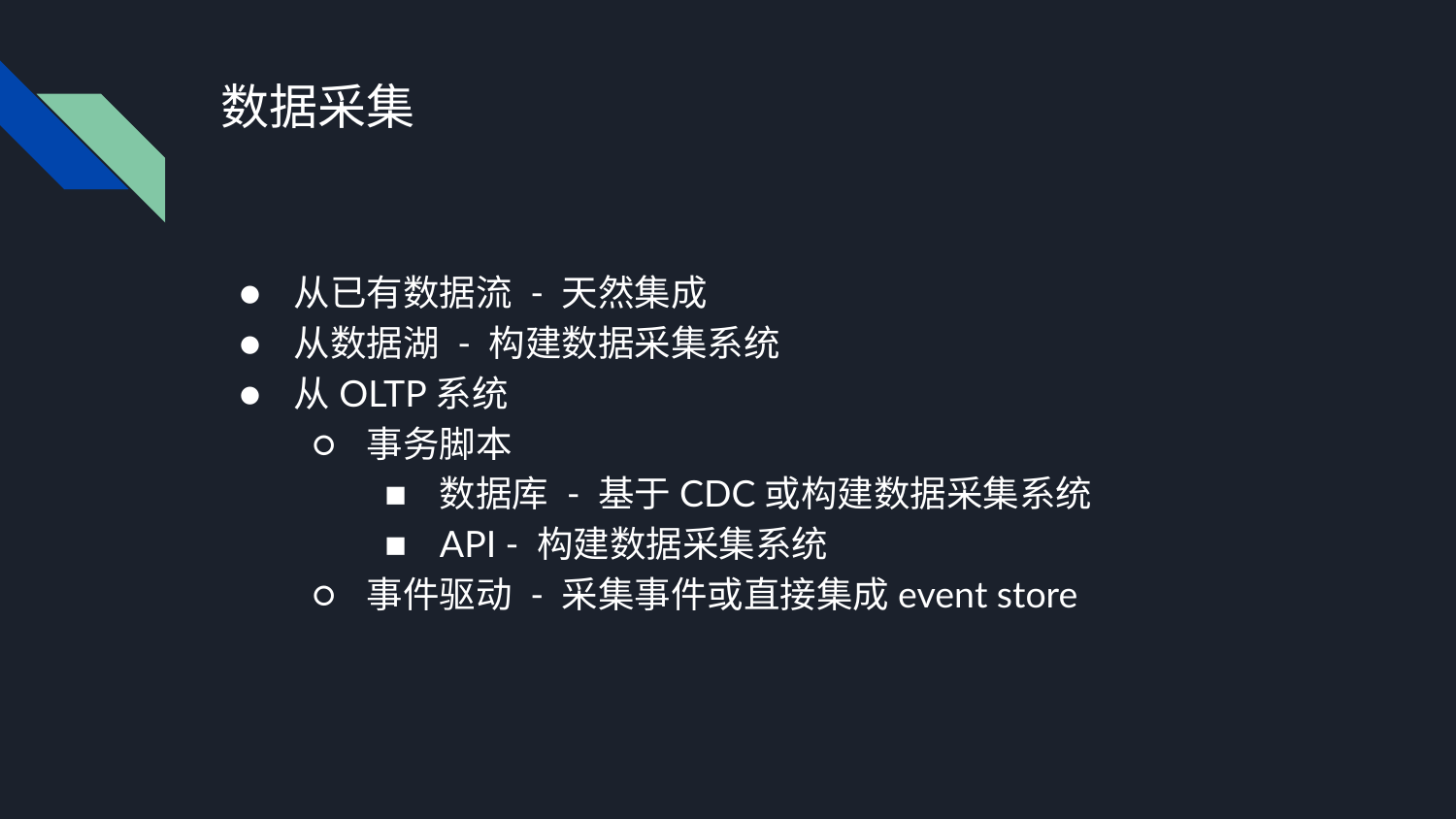

# 数据采集
从已有数据流 - 天然集成
从数据湖 - 构建数据采集系统
从OLTP系统
事务脚本
数据库 - 基于CDC或构建数据采集系统
API - 构建数据采集系统
事件驱动 - 采集事件或直接集成event store